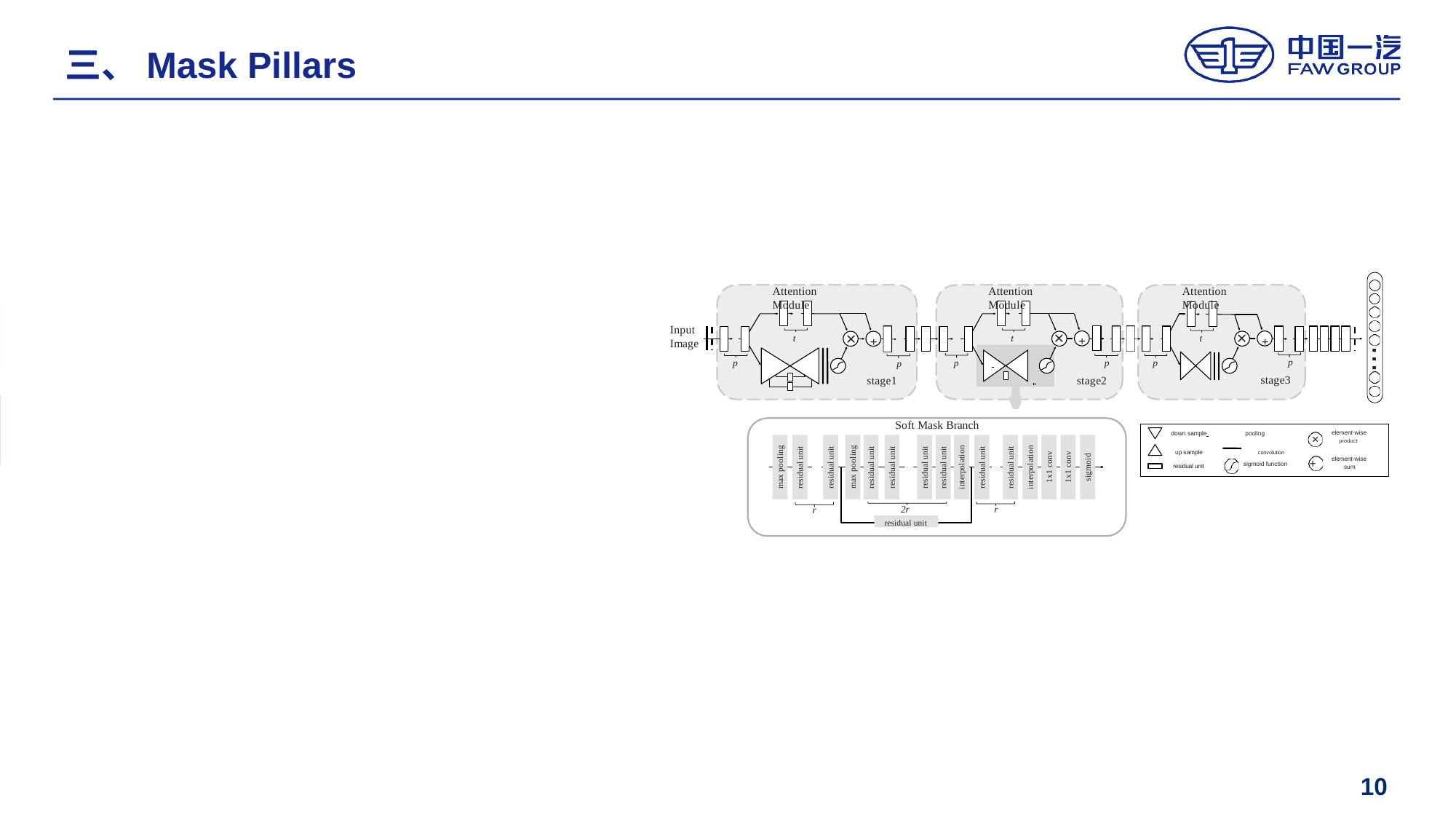

三、Mask Pillars

Attention Module
Attention Module
Attention Module

Input  Image

×
+
t
×
+
t
t

×
+

...

p
stage3

p
stage2

p
stage1

p

p
p

Soft Mask Branch

element-wise
down sample 	pooling

up sample	convolution
×	product

interpolation
interpolation
max pooling
max pooling
residual unit
residual unit
residual unit
residual unit
residual unit
residual unit
residual unit
residual unit

1x1 conv
1x1 conv
sigmoid
element-wise  sum
+

sigmoid function
residual unit

2r
r

r

residual unit